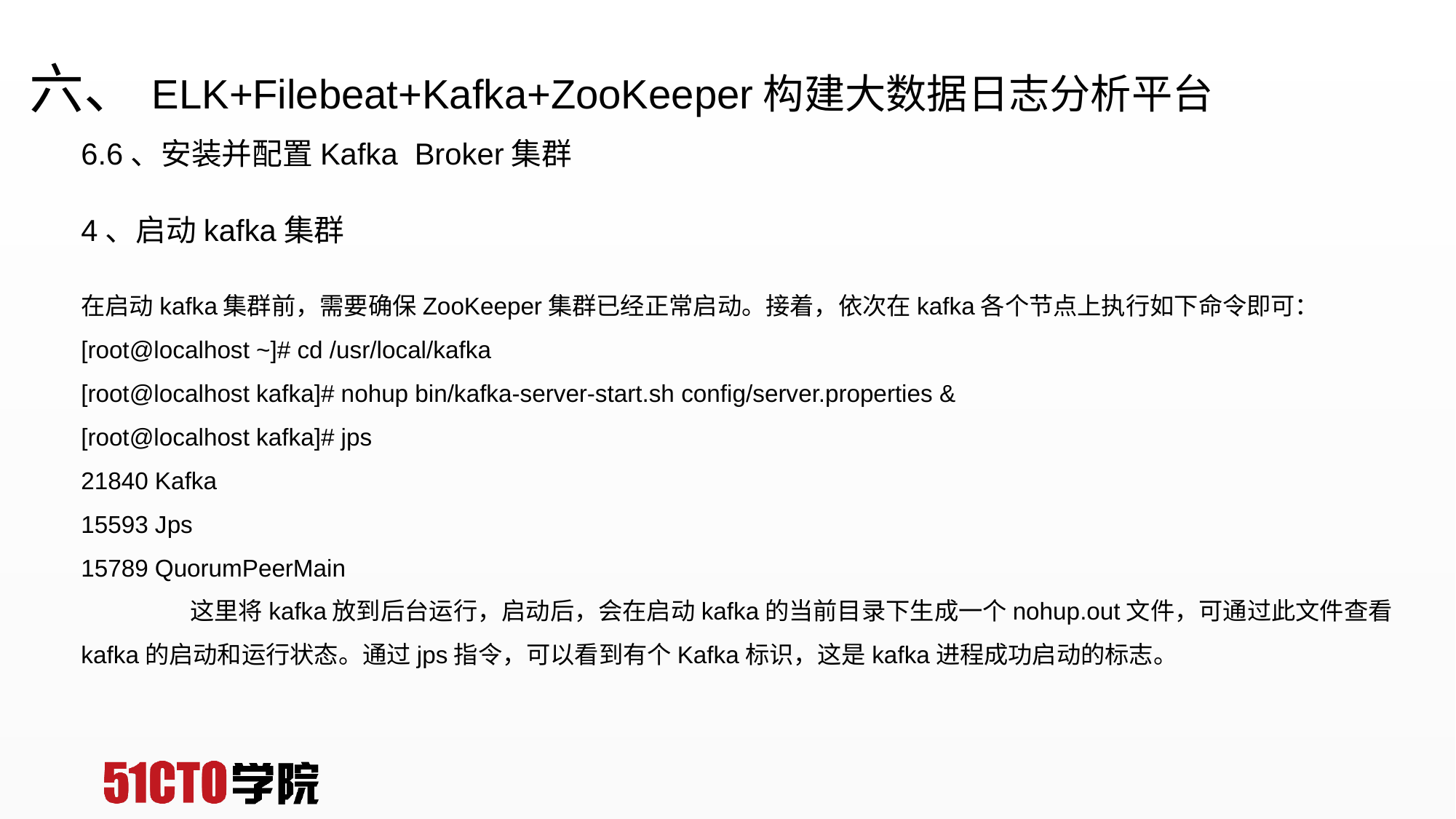

# 六、ELK+Filebeat+Kafka+ZooKeeper构建大数据日志分析平台
6.6、安装并配置Kafka  Broker集群

4、启动kafka集群

在启动kafka集群前，需要确保ZooKeeper集群已经正常启动。接着，依次在kafka各个节点上执行如下命令即可：
[root@localhost ~]# cd /usr/local/kafka
[root@localhost kafka]# nohup bin/kafka-server-start.sh config/server.properties &
[root@localhost kafka]# jps
21840 Kafka
15593 Jps
15789 QuorumPeerMain
	这里将kafka放到后台运行，启动后，会在启动kafka的当前目录下生成一个nohup.out文件，可通过此文件查看kafka的启动和运行状态。通过jps指令，可以看到有个Kafka标识，这是kafka进程成功启动的标志。